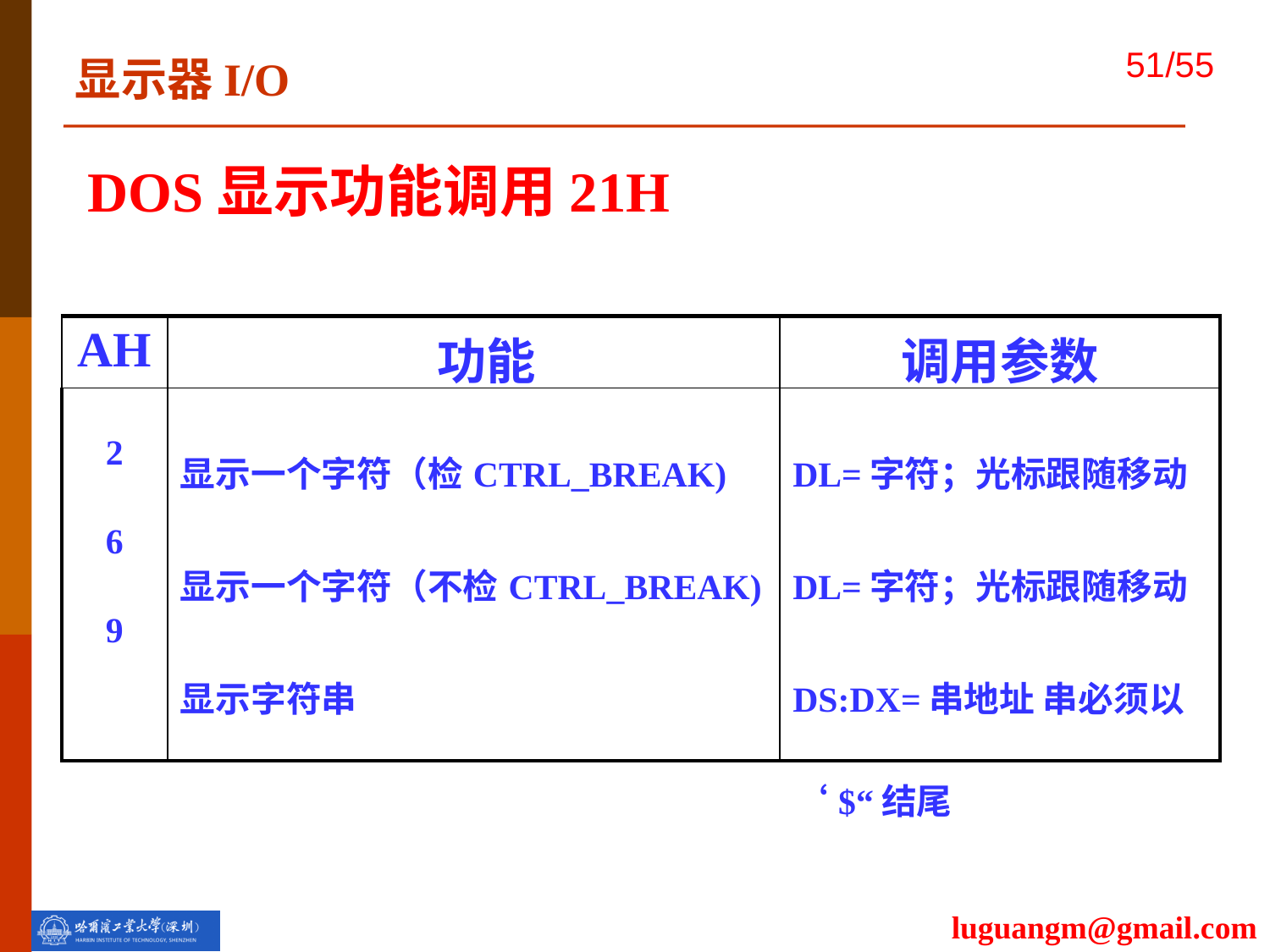

显示器I/O
DOS显示功能调用21H
| AH | 功能 | 调用参数 |
| --- | --- | --- |
| 2 6 9 | 显示一个字符（检CTRL\_BREAK) 显示一个字符（不检CTRL\_BREAK) 显示字符串 | DL=字符；光标跟随移动 DL=字符；光标跟随移动 DS:DX=串地址 串必须以‘$“结尾 |